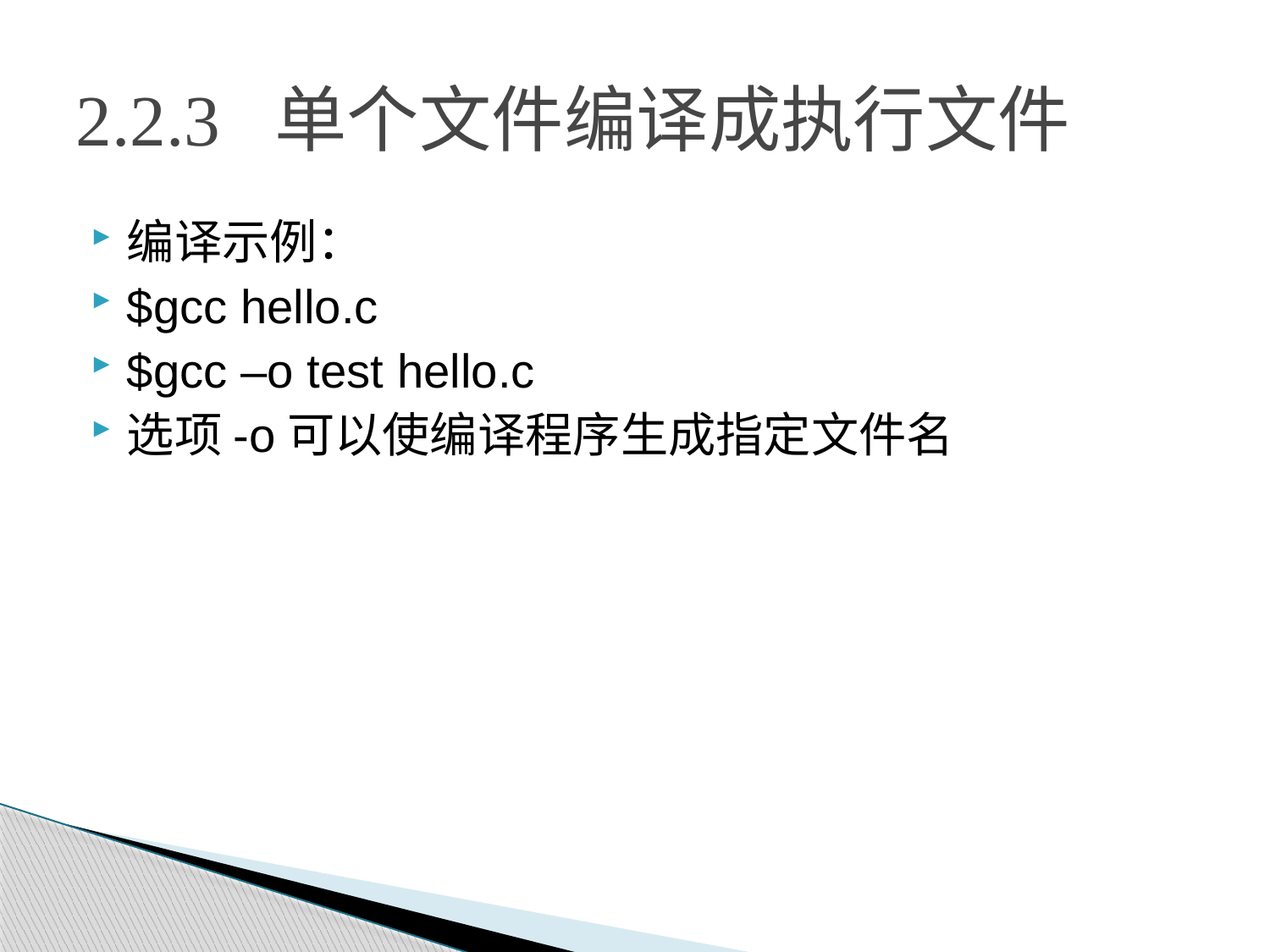

# 2.2.3  单个文件编译成执行文件
编译示例：
$gcc hello.c
$gcc –o test hello.c
选项-o可以使编译程序生成指定文件名